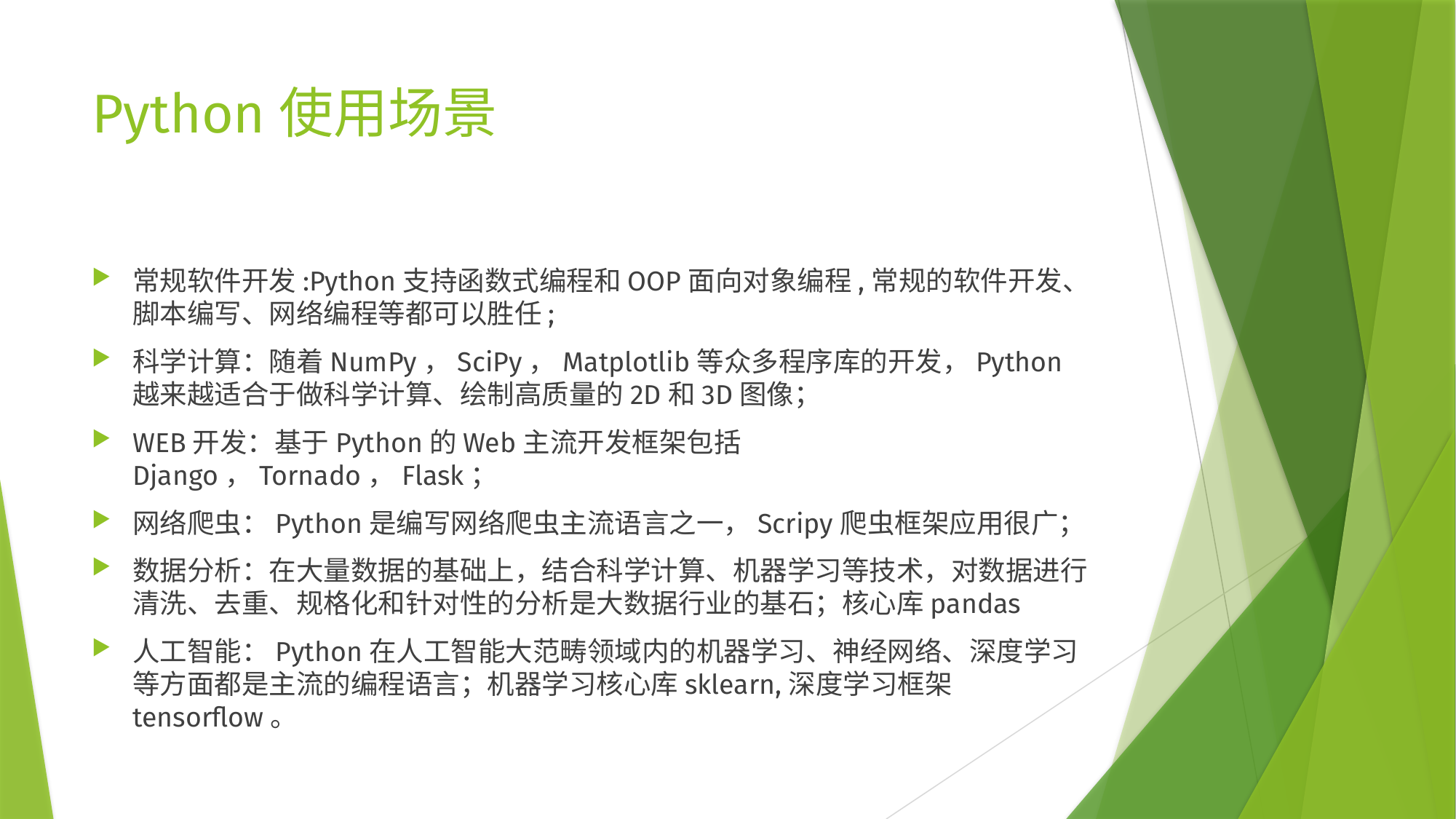

# Python使用场景
常规软件开发:Python支持函数式编程和OOP面向对象编程,常规的软件开发、脚本编写、网络编程等都可以胜任;
科学计算：随着NumPy，SciPy，Matplotlib等众多程序库的开发，Python越来越适合于做科学计算、绘制高质量的2D和3D图像；
WEB开发：基于Python的Web主流开发框架包括Django，Tornado，Flask；
网络爬虫：Python是编写网络爬虫主流语言之一，Scripy爬虫框架应用很广；
数据分析：在大量数据的基础上，结合科学计算、机器学习等技术，对数据进行清洗、去重、规格化和针对性的分析是大数据行业的基石；核心库pandas
人工智能：Python在人工智能大范畴领域内的机器学习、神经网络、深度学习等方面都是主流的编程语言；机器学习核心库sklearn,深度学习框架tensorflow。